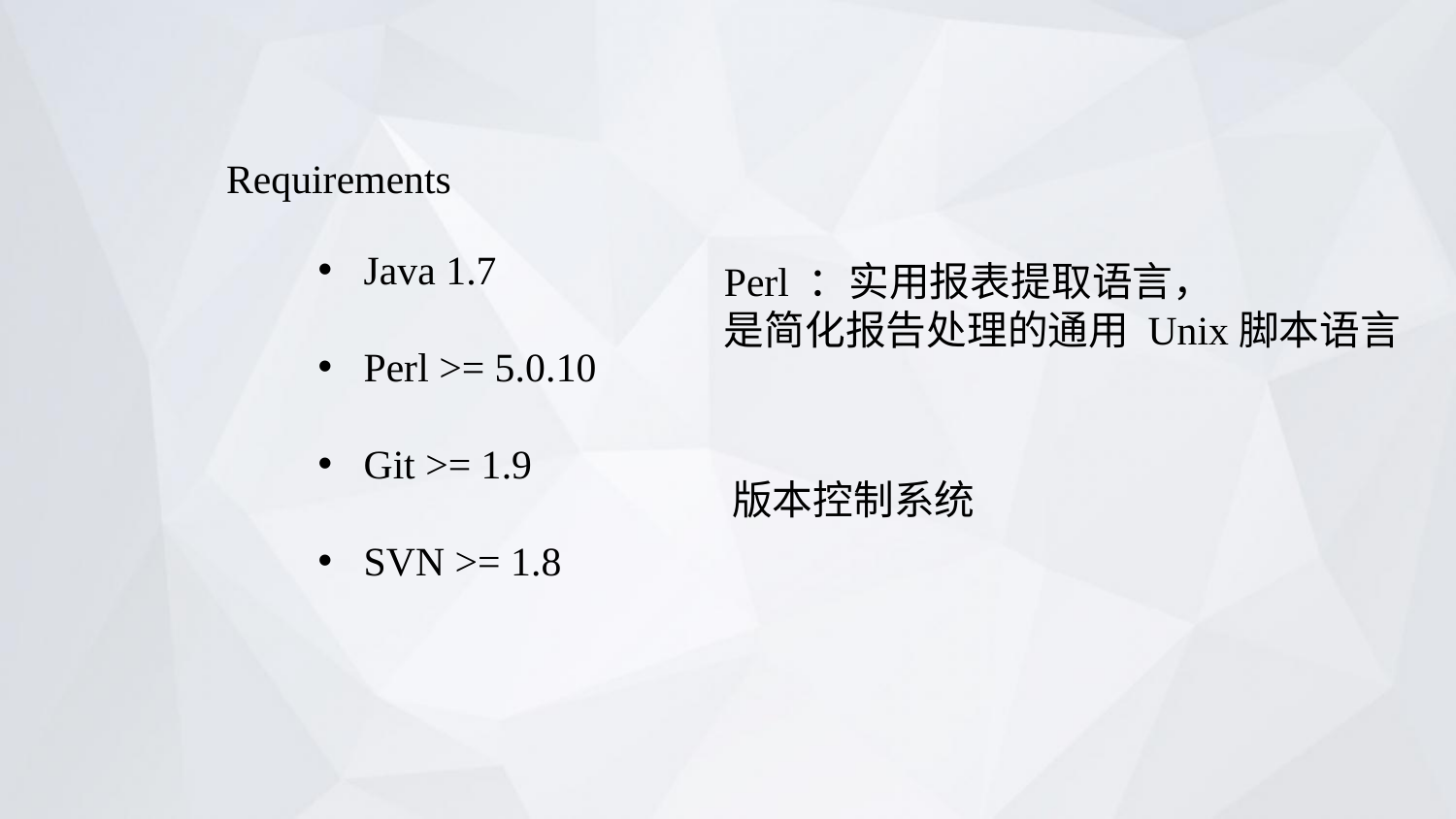

Requirements
Java 1.7

Perl >= 5.0.10

Git >= 1.9

SVN >= 1.8
Perl ：实用报表提取语言，
是简化报告处理的通用 Unix脚本语言
版本控制系统